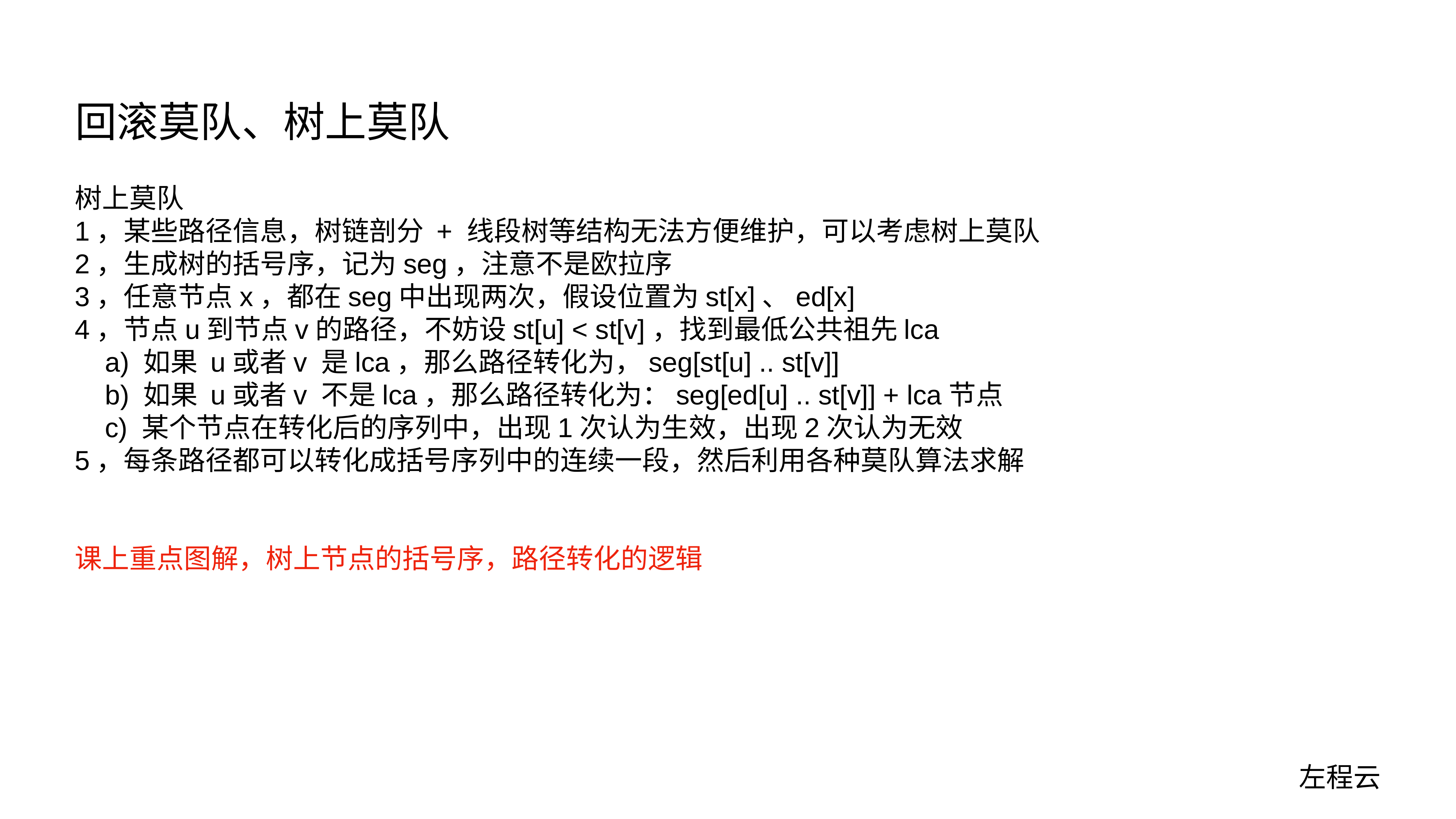

# 回滚莫队、树上莫队
树上莫队
1，某些路径信息，树链剖分 + 线段树等结构无法方便维护，可以考虑树上莫队
2，生成树的括号序，记为seg，注意不是欧拉序
3，任意节点x，都在seg中出现两次，假设位置为st[x]、ed[x]
4，节点u到节点v的路径，不妨设st[u] < st[v]，找到最低公共祖先lca
    a) 如果 u或者v 是lca，那么路径转化为，seg[st[u] .. st[v]]
    b) 如果 u或者v 不是lca，那么路径转化为：seg[ed[u] .. st[v]] + lca节点
    c) 某个节点在转化后的序列中，出现1次认为生效，出现2次认为无效
5，每条路径都可以转化成括号序列中的连续一段，然后利用各种莫队算法求解

课上重点图解，树上节点的括号序，路径转化的逻辑
左程云